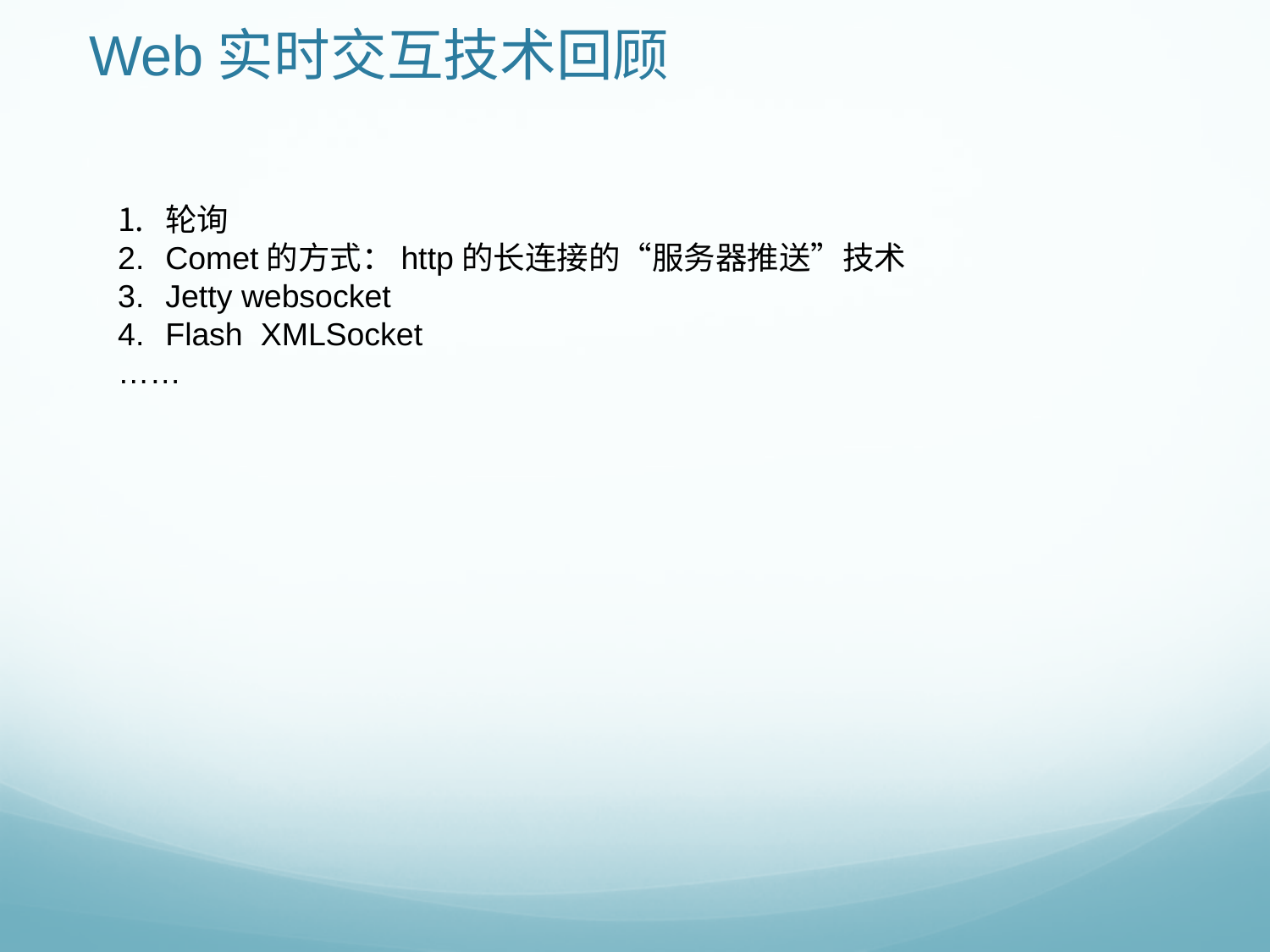

# Web实时交互技术回顾

轮询
Comet的方式：http的长连接的“服务器推送”技术
Jetty websocket
Flash  XMLSocket
……